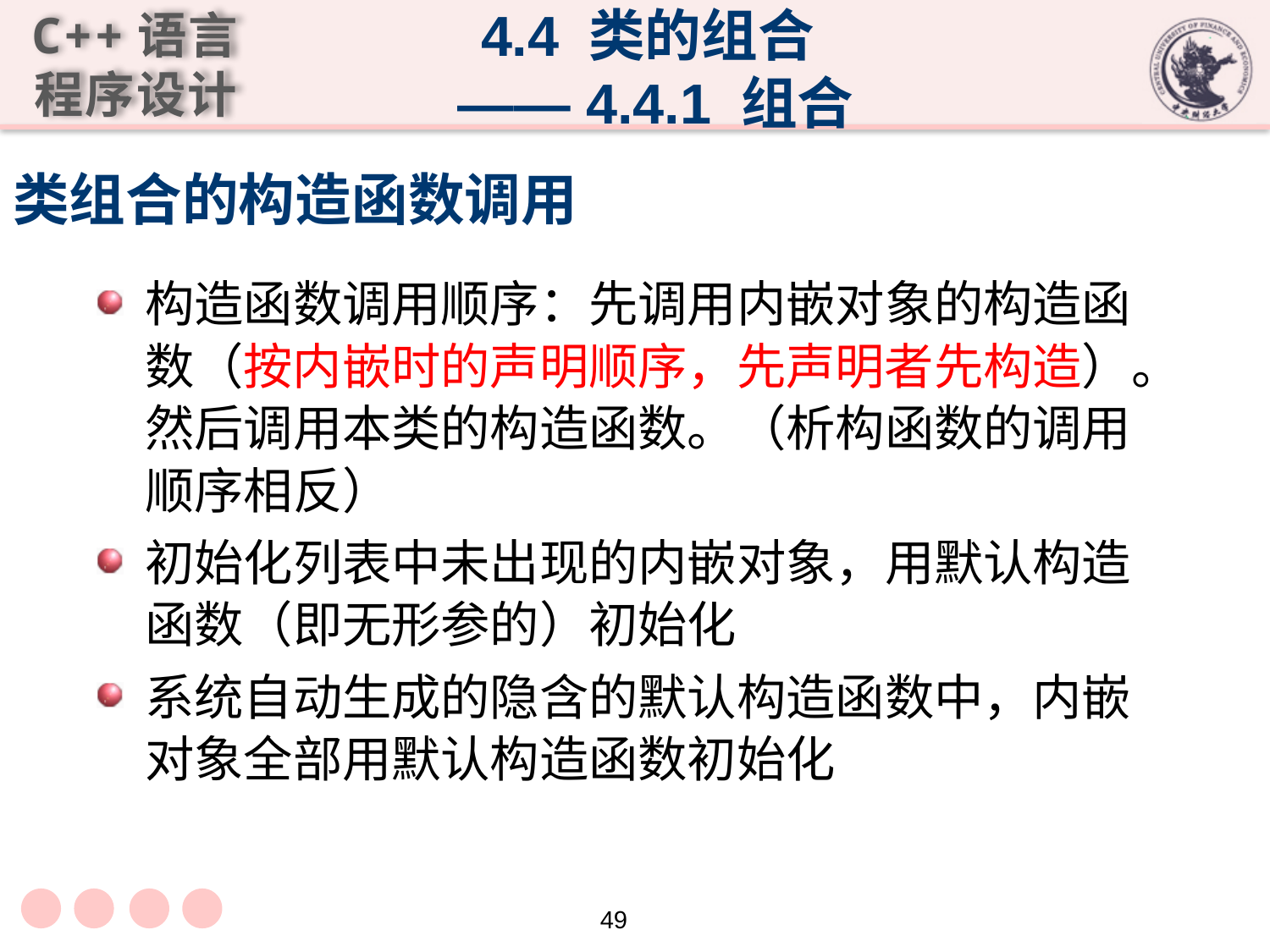

4.4 类的组合
 —— 4.4.1 组合
# 类组合的构造函数调用
构造函数调用顺序：先调用内嵌对象的构造函数（按内嵌时的声明顺序，先声明者先构造）。然后调用本类的构造函数。（析构函数的调用顺序相反）
初始化列表中未出现的内嵌对象，用默认构造函数（即无形参的）初始化
系统自动生成的隐含的默认构造函数中，内嵌对象全部用默认构造函数初始化
49